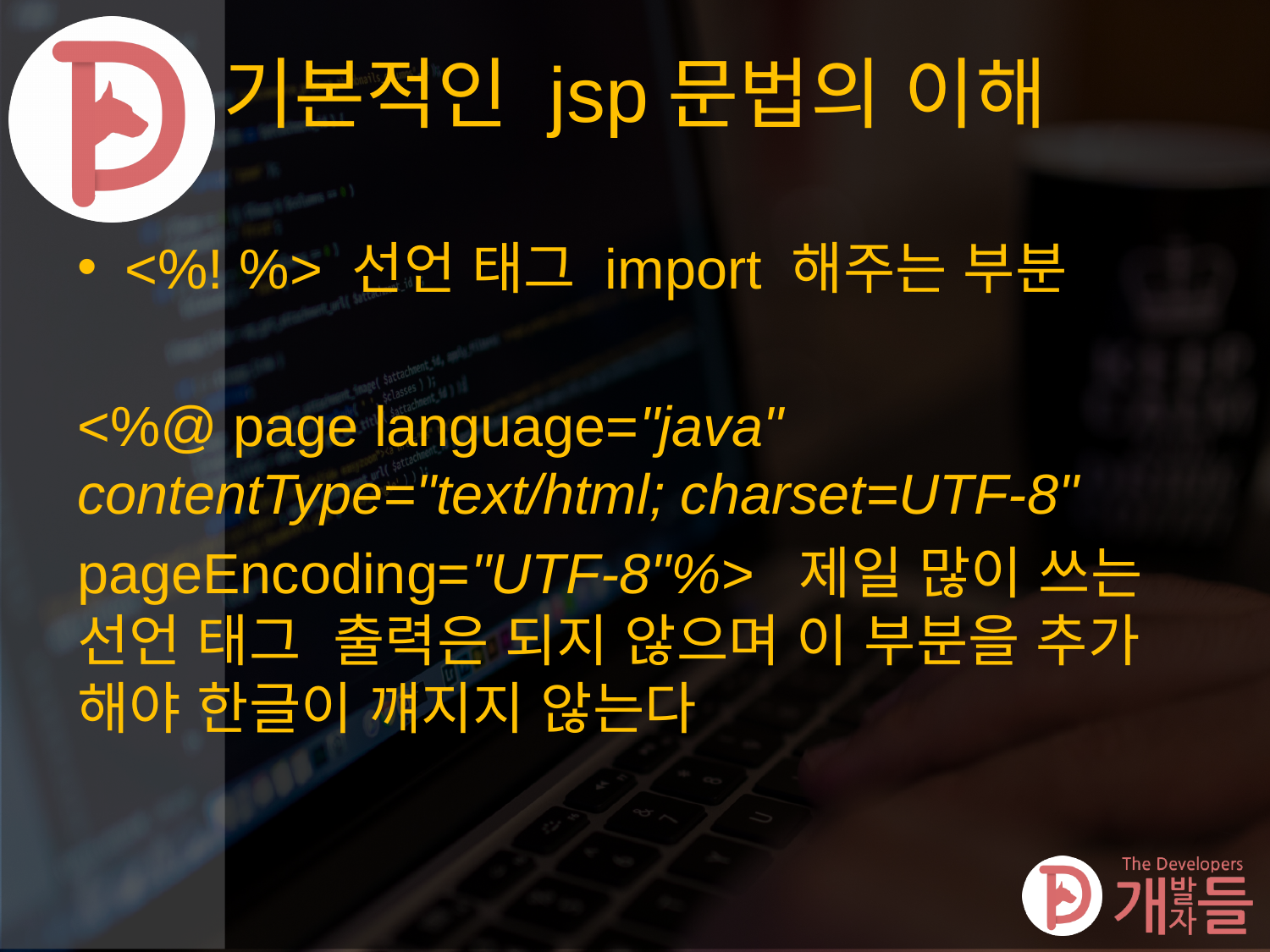

# 기본적인 jsp문법의 이해
<%! %> 선언 태그 import 해주는 부분

<%@ page language="java" contentType="text/html; charset=UTF-8"
pageEncoding="UTF-8"%>  제일 많이 쓰는 선언 태그  출력은 되지 않으며 이 부분을 추가 해야 한글이 꺠지지 않는다